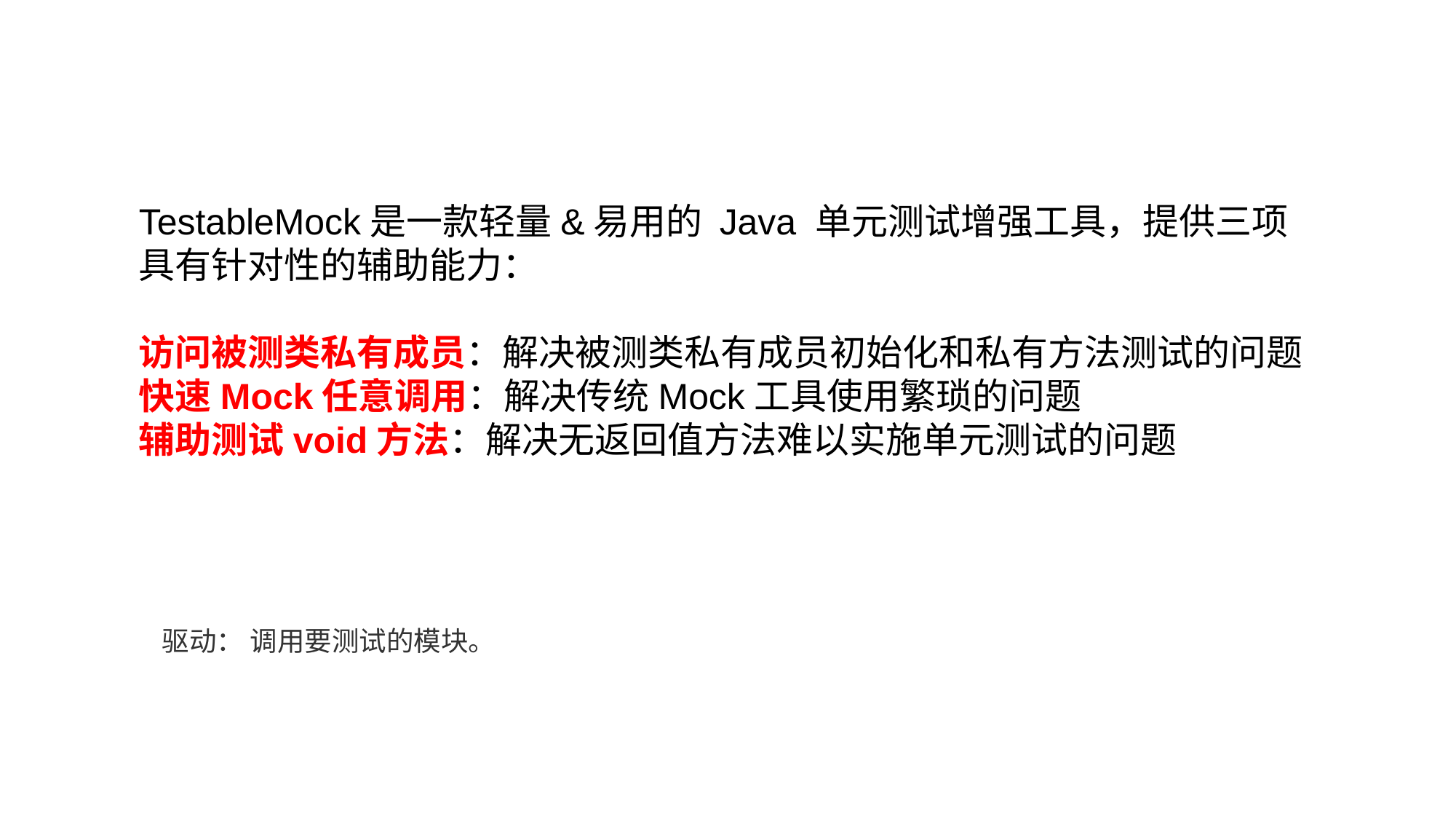

TestableMock是一款轻量&易用的 Java 单元测试增强工具，提供三项具有针对性的辅助能力：

访问被测类私有成员：解决被测类私有成员初始化和私有方法测试的问题
快速Mock任意调用：解决传统Mock工具使用繁琐的问题
辅助测试void方法：解决无返回值方法难以实施单元测试的问题
驱动： 调用要测试的模块。